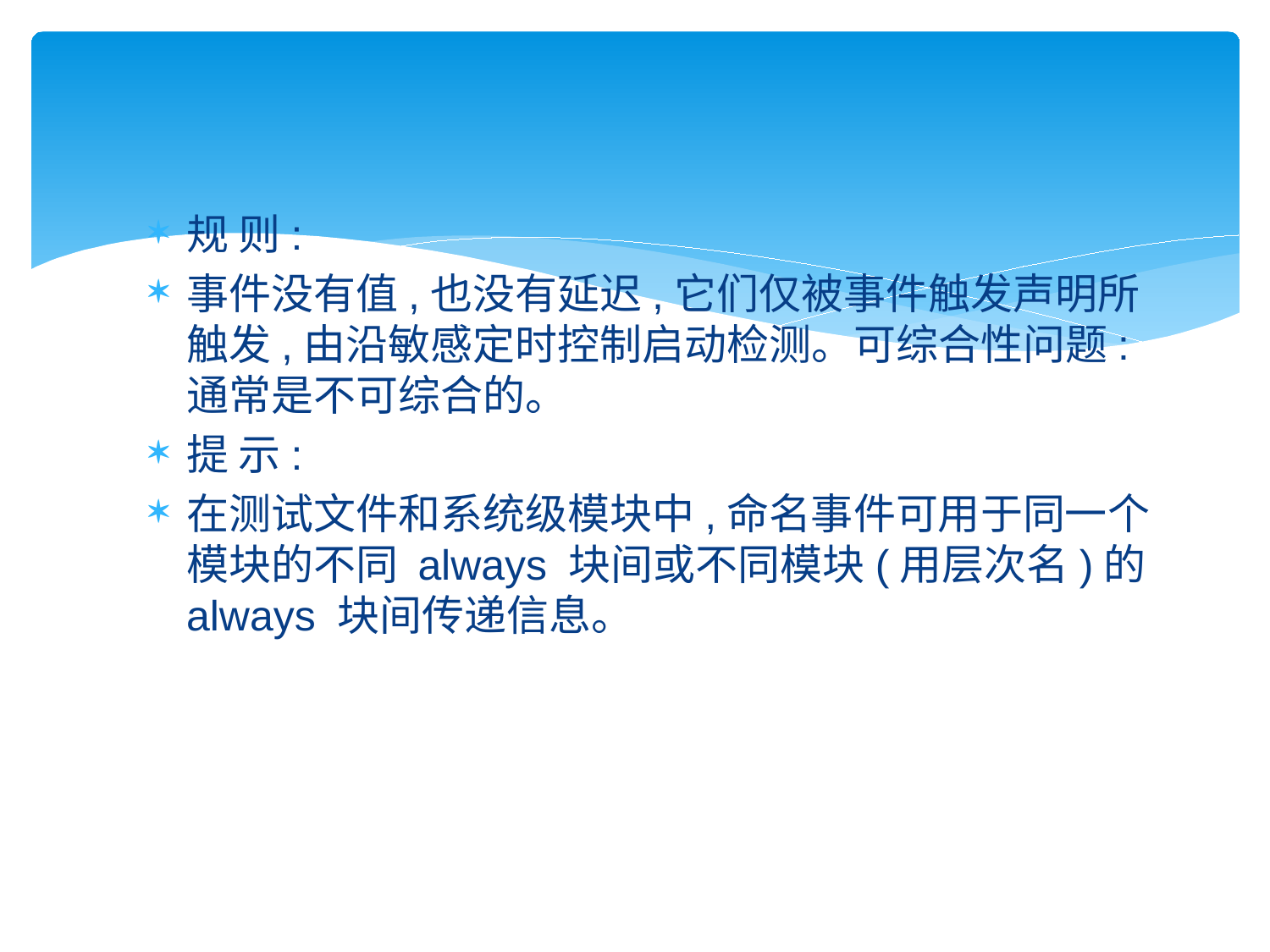

#
规 则:
事件没有值,也没有延迟,它们仅被事件触发声明所触发,由沿敏感定时控制启动检测。可综合性问题:通常是不可综合的。
提 示:
在测试文件和系统级模块中,命名事件可用于同一个模块的不同 always 块间或不同模块(用层次名)的 always 块间传递信息。